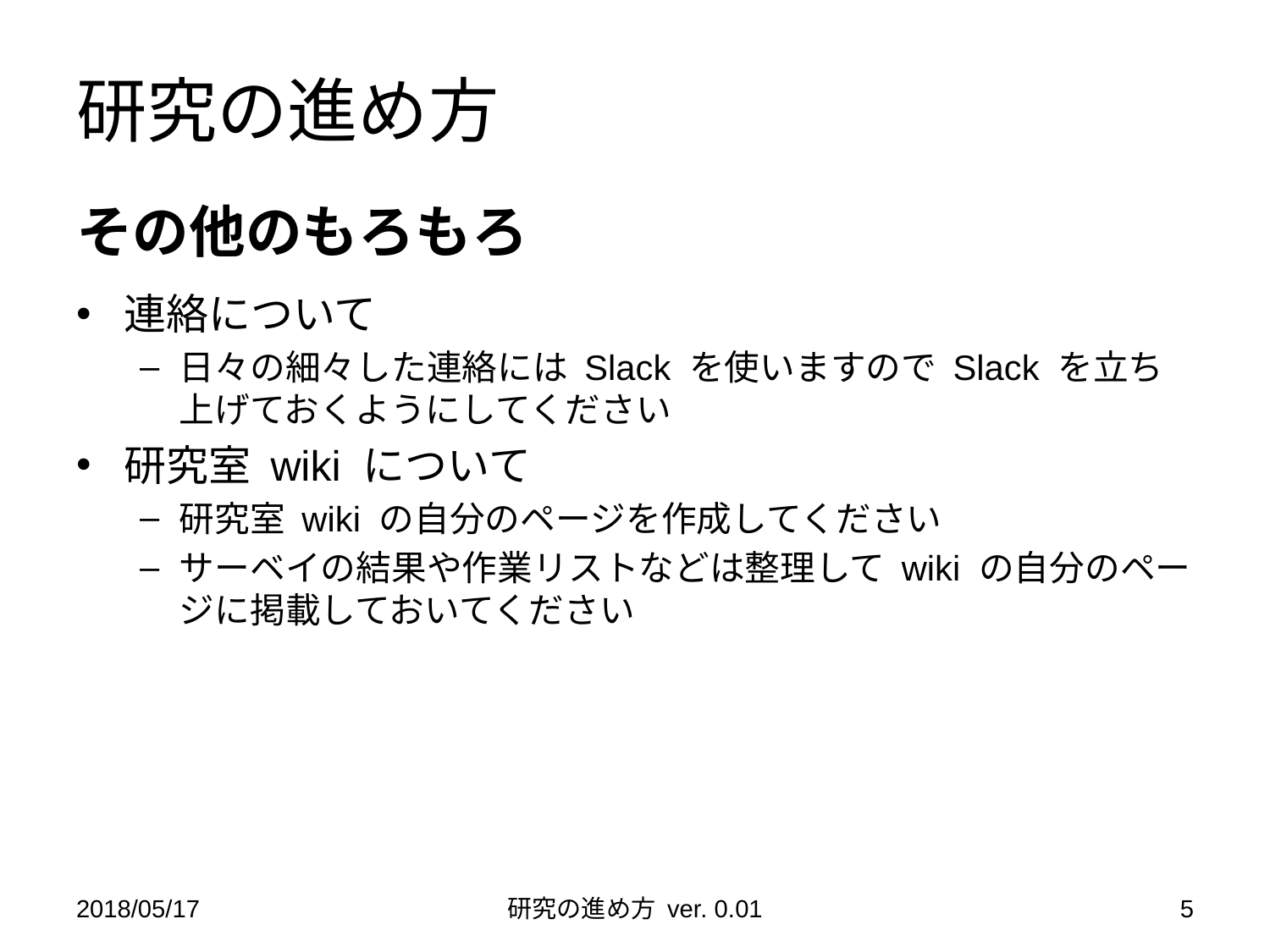

# 研究の進め方
その他のもろもろ
連絡について
日々の細々した連絡には Slack を使いますので Slack を立ち上げておくようにしてください
研究室 wiki について
研究室 wiki の自分のページを作成してください
サーベイの結果や作業リストなどは整理して wiki の自分のページに掲載しておいてください
2018/05/17
研究の進め方 ver. 0.01
5